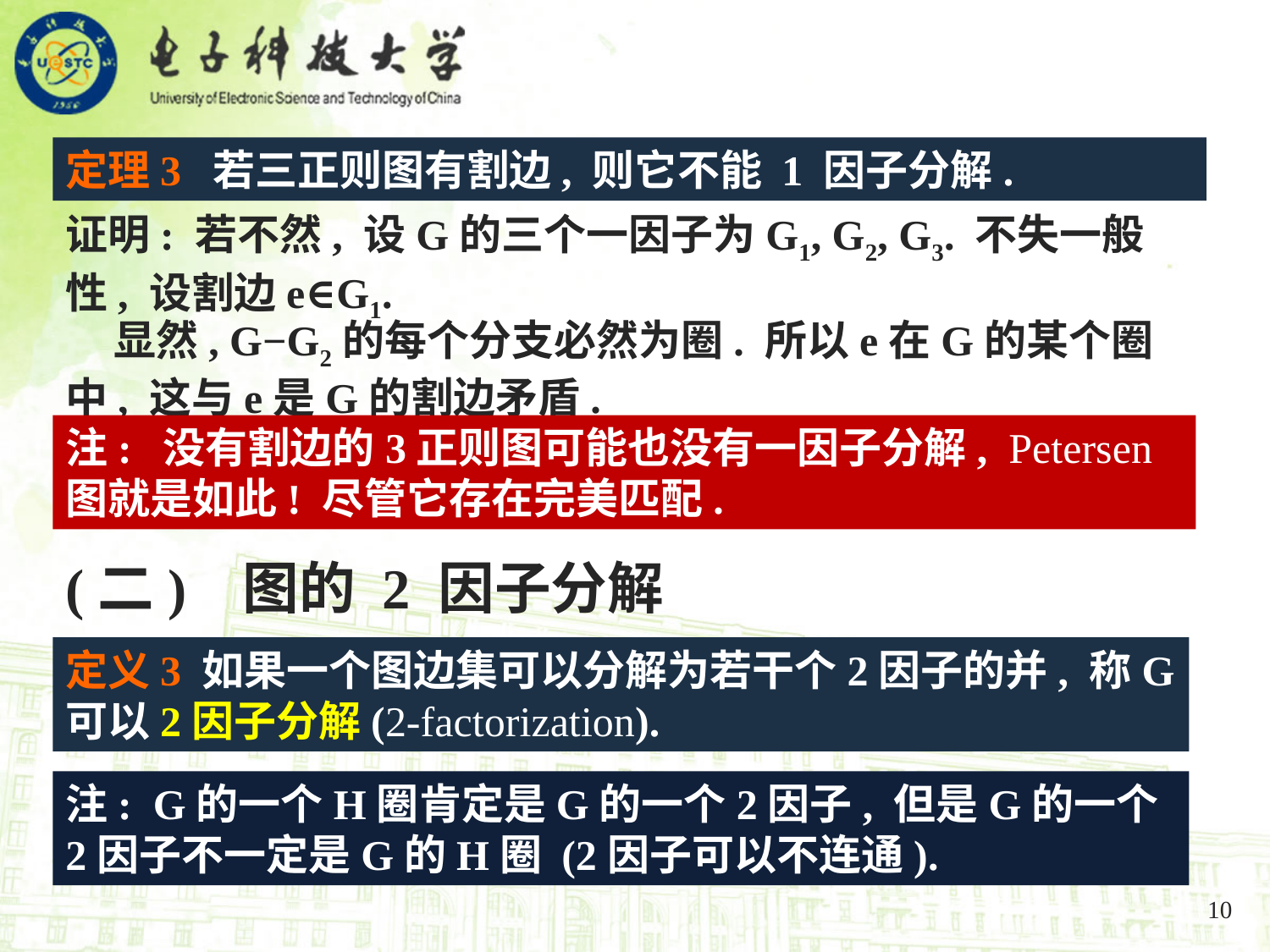

定理3  若三正则图有割边, 则它不能 1 因子分解.
证明: 若不然, 设G的三个一因子为G1, G2, G3. 不失一般性, 设割边e∈G1.
    显然, G−G2的每个分支必然为圈. 所以e在G的某个圈中, 这与e是G的割边矛盾.                                                                    □
注:  没有割边的3正则图可能也没有一因子分解,  Petersen图就是如此! 尽管它存在完美匹配.
(二)   图的 2 因子分解
定义3 如果一个图边集可以分解为若干个2因子的并, 称G可以2因子分解(2-factorization).
注:  G的一个H圈肯定是G的一个2因子, 但是G的一个2因子不一定是G的H圈 (2因子可以不连通).
10